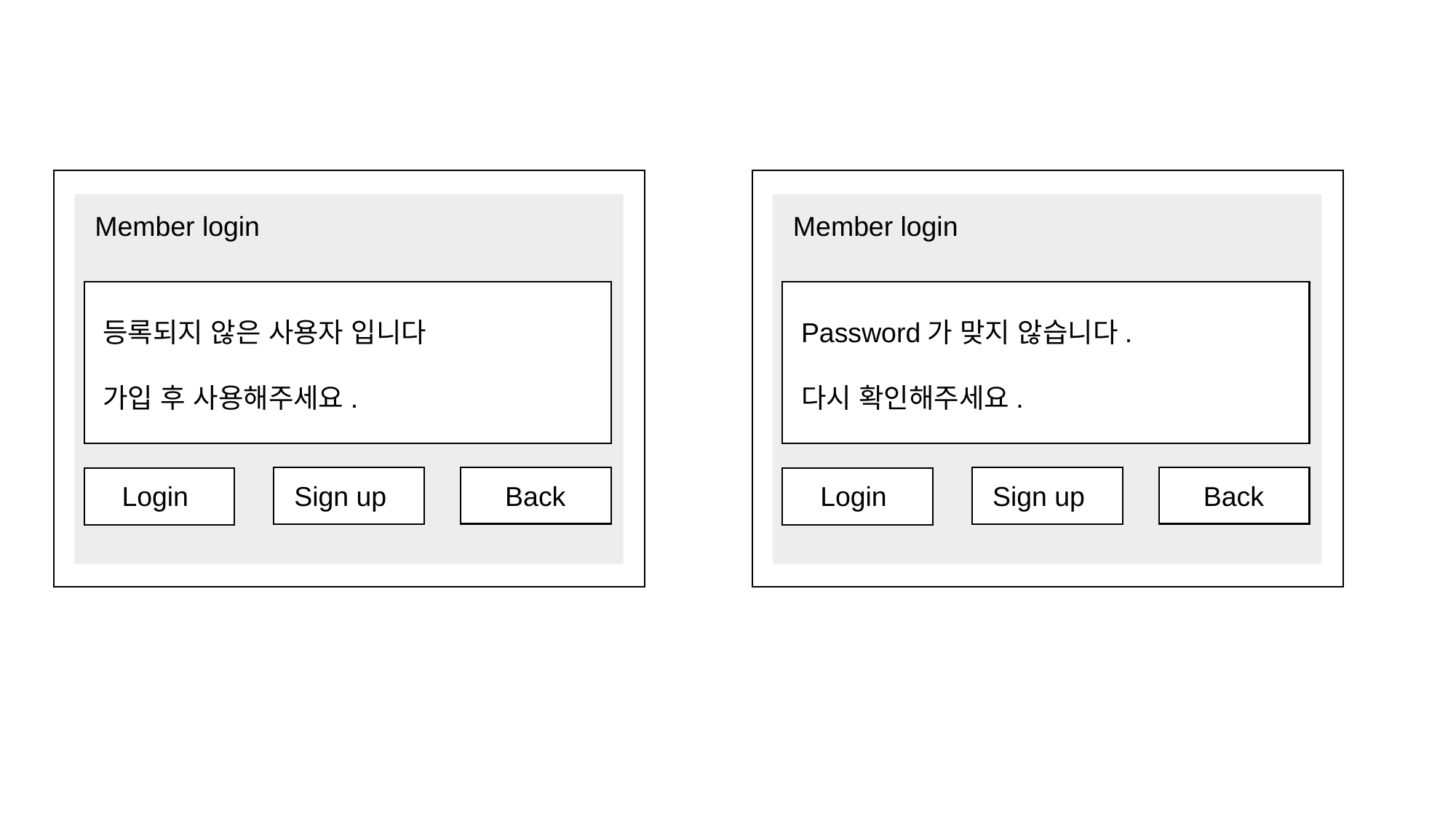

Member login

등록되지 않은 사용자 입니다

가입 후 사용해주세요.

Sign up
Back
Login

Member login

Password가 맞지 않습니다.

다시 확인해주세요.

Sign up
Back
Login